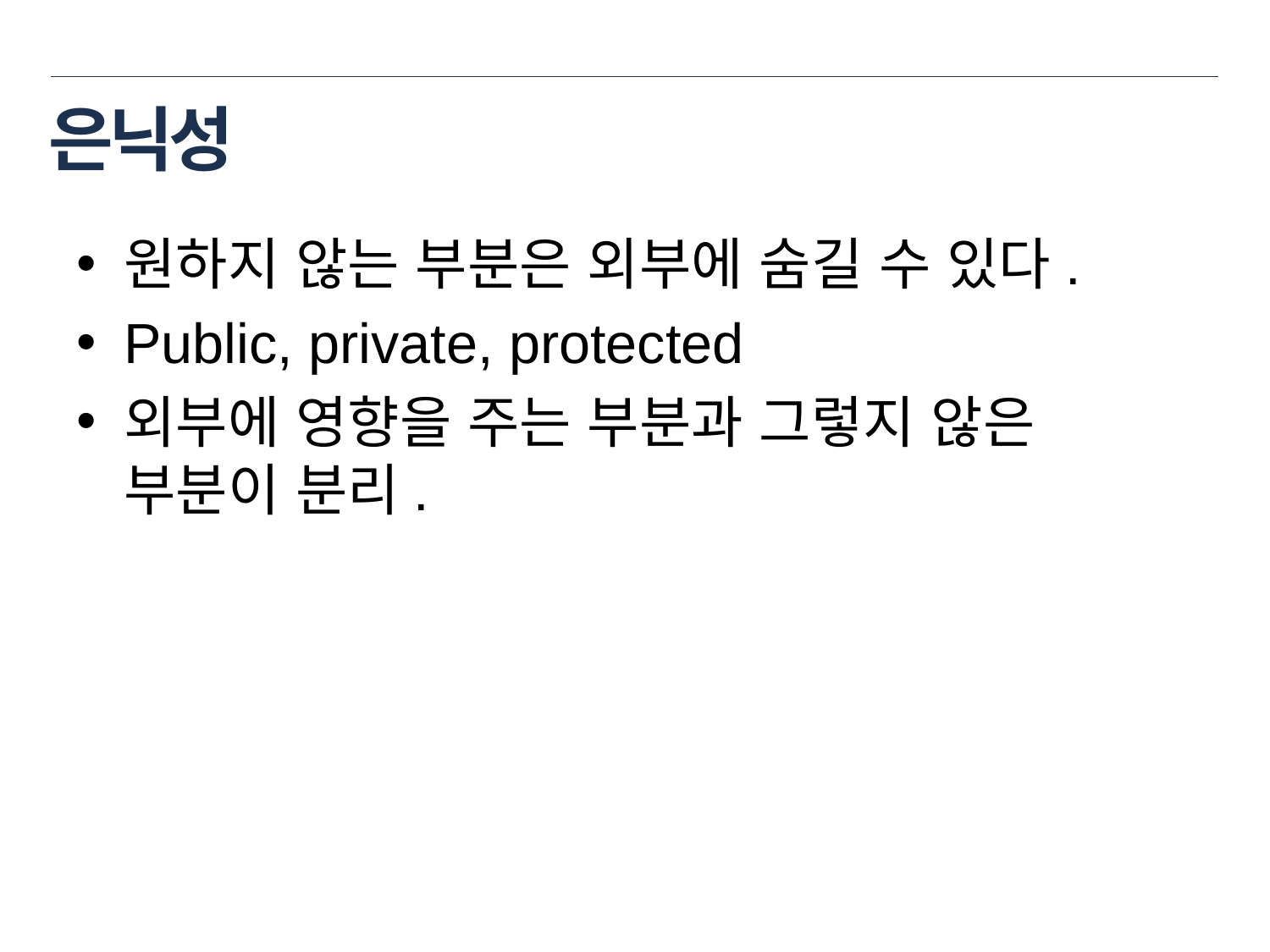

# 은닉성
원하지 않는 부분은 외부에 숨길 수 있다.
Public, private, protected
외부에 영향을 주는 부분과 그렇지 않은 부분이 분리.